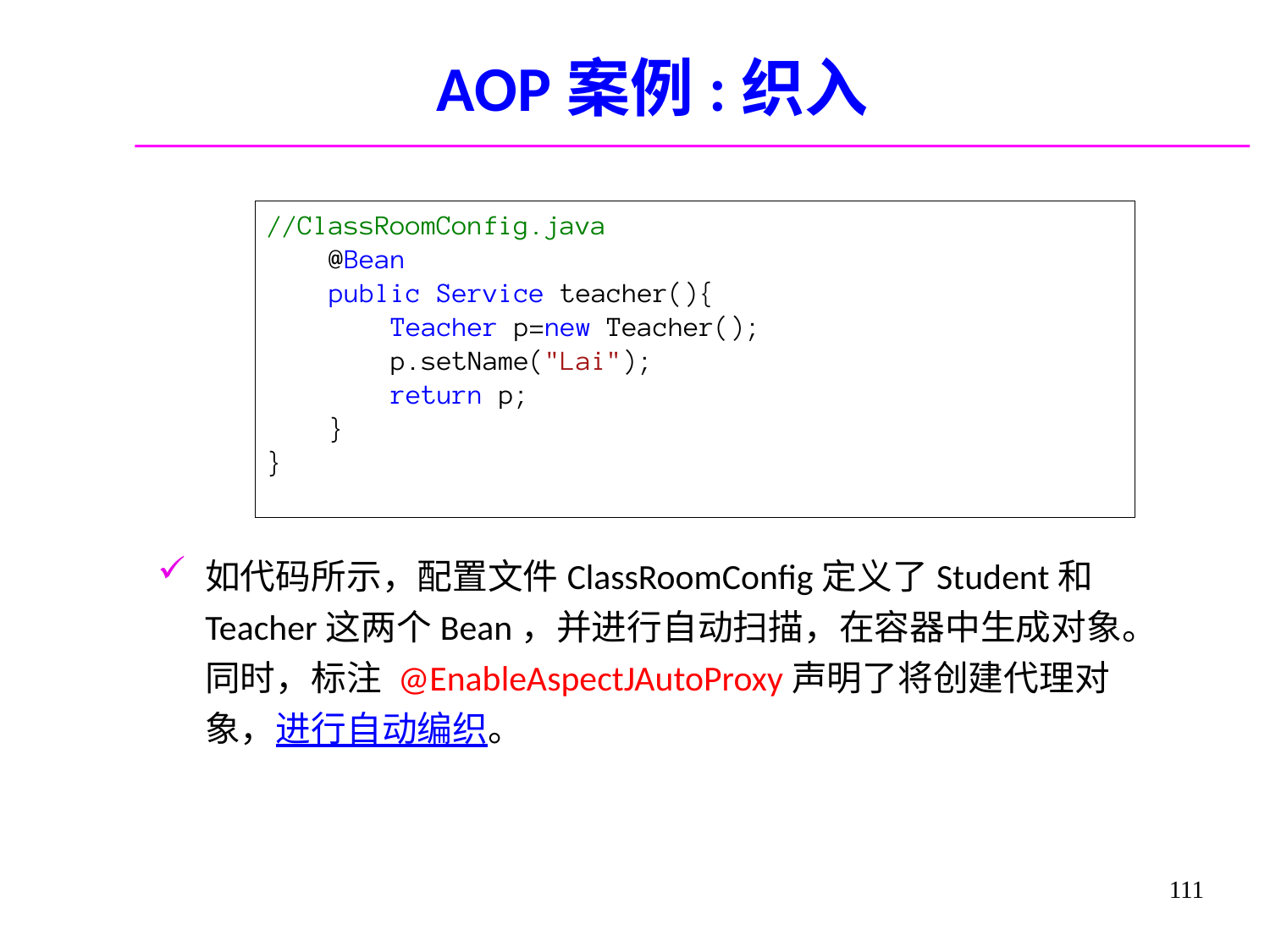

# AOP案例:织入

//ClassRoomConfig.java
    @Bean
    public Service teacher(){
        Teacher p=new Teacher();
        p.setName("Lai");
        return p;
    }
}

如代码所示，配置文件ClassRoomConfig定义了Student和Teacher这两个Bean，并进行自动扫描，在容器中生成对象。同时，标注 @EnableAspectJAutoProxy声明了将创建代理对象，进行自动编织。
111